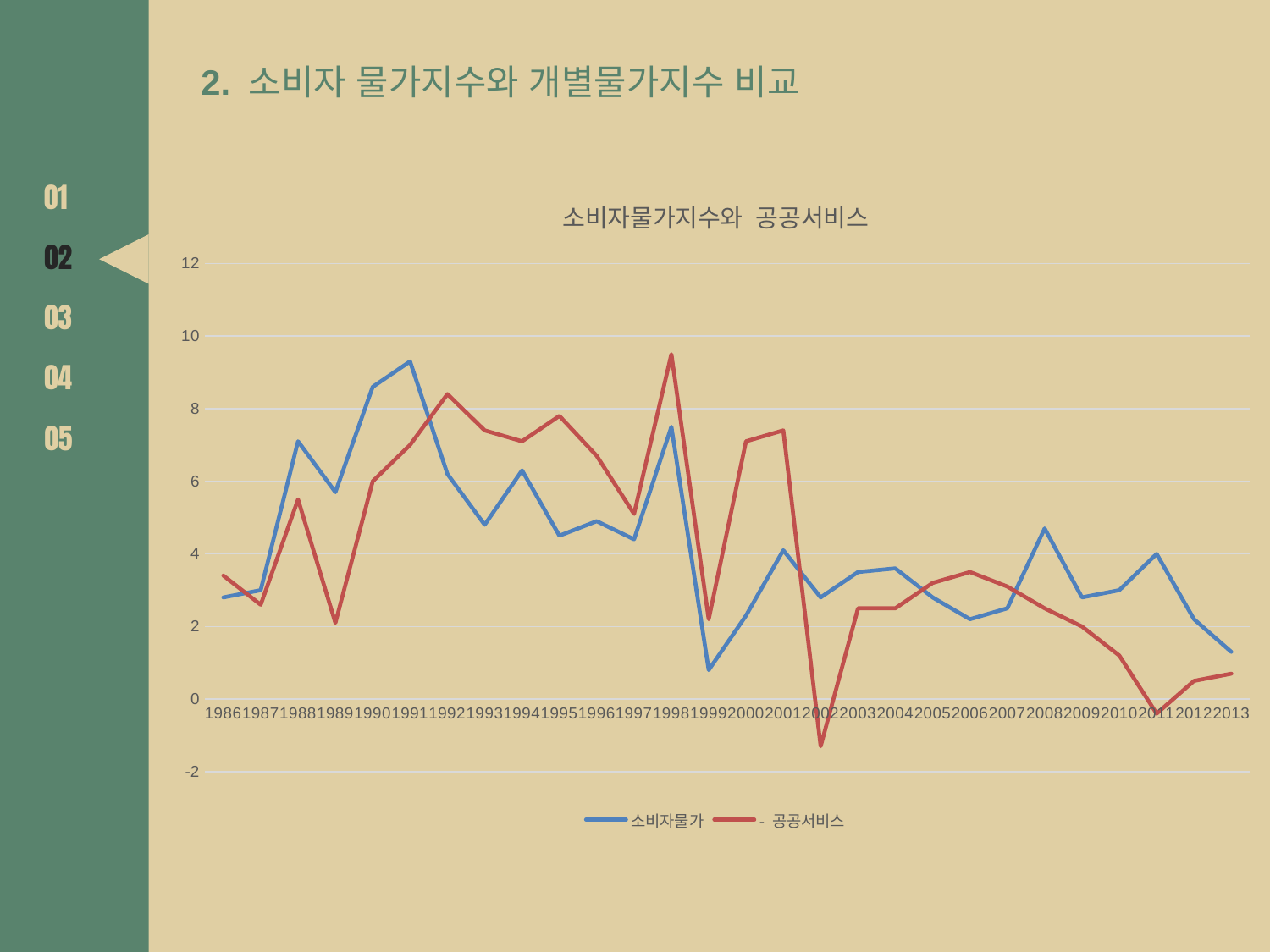

2. 소비자 물가지수와 개별물가지수 비교

### Chart: 소비자물가지수와  공공서비스

| Category | 소비자물가 | - 공공서비스 |
|---|---|---|
| 1986 | 2.8 | 3.4 |
| 1987 | 3.0 | 2.6 |
| 1988 | 7.1 | 5.5 |
| 1989 | 5.7 | 2.1 |
| 1990 | 8.6 | 6.0 |
| 1991 | 9.3 | 7.0 |
| 1992 | 6.2 | 8.4 |
| 1993 | 4.8 | 7.4 |
| 1994 | 6.3 | 7.1 |
| 1995 | 4.5 | 7.8 |
| 1996 | 4.9 | 6.7 |
| 1997 | 4.4 | 5.1 |
| 1998 | 7.5 | 9.5 |
| 1999 | 0.8 | 2.2 |
| 2000 | 2.3 | 7.1 |
| 2001 | 4.1 | 7.4 |
| 2002 | 2.8 | -1.3 |
| 2003 | 3.5 | 2.5 |
| 2004 | 3.6 | 2.5 |
| 2005 | 2.8 | 3.2 |
| 2006 | 2.2 | 3.5 |
| 2007 | 2.5 | 3.1 |
| 2008 | 4.7 | 2.5 |
| 2009 | 2.8 | 2.0 |
| 2010 | 3.0 | 1.2 |
| 2011 | 4.0 | -0.4 |
| 2012 | 2.2 | 0.5 |
| 2013 | 1.3 | 0.7 |
01

02
03
04
05